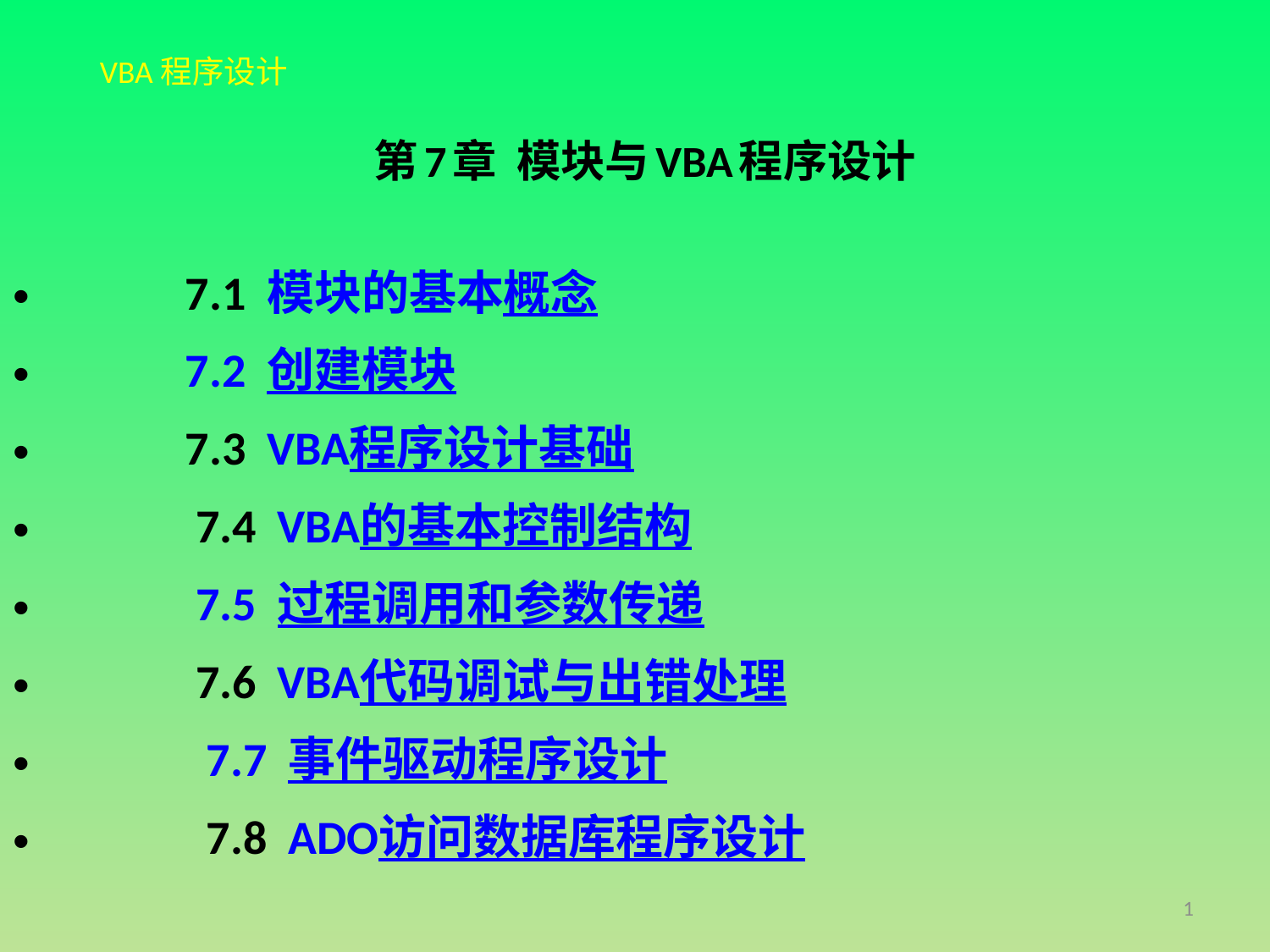

第7章  模块与VBA程序设计
            7.1  模块的基本概念
            7.2  创建模块
            7.3  VBA程序设计基础
             7.4  VBA的基本控制结构
             7.5  过程调用和参数传递
             7.6  VBA代码调试与出错处理
              7.7  事件驱动程序设计
              7.8  ADO访问数据库程序设计

1